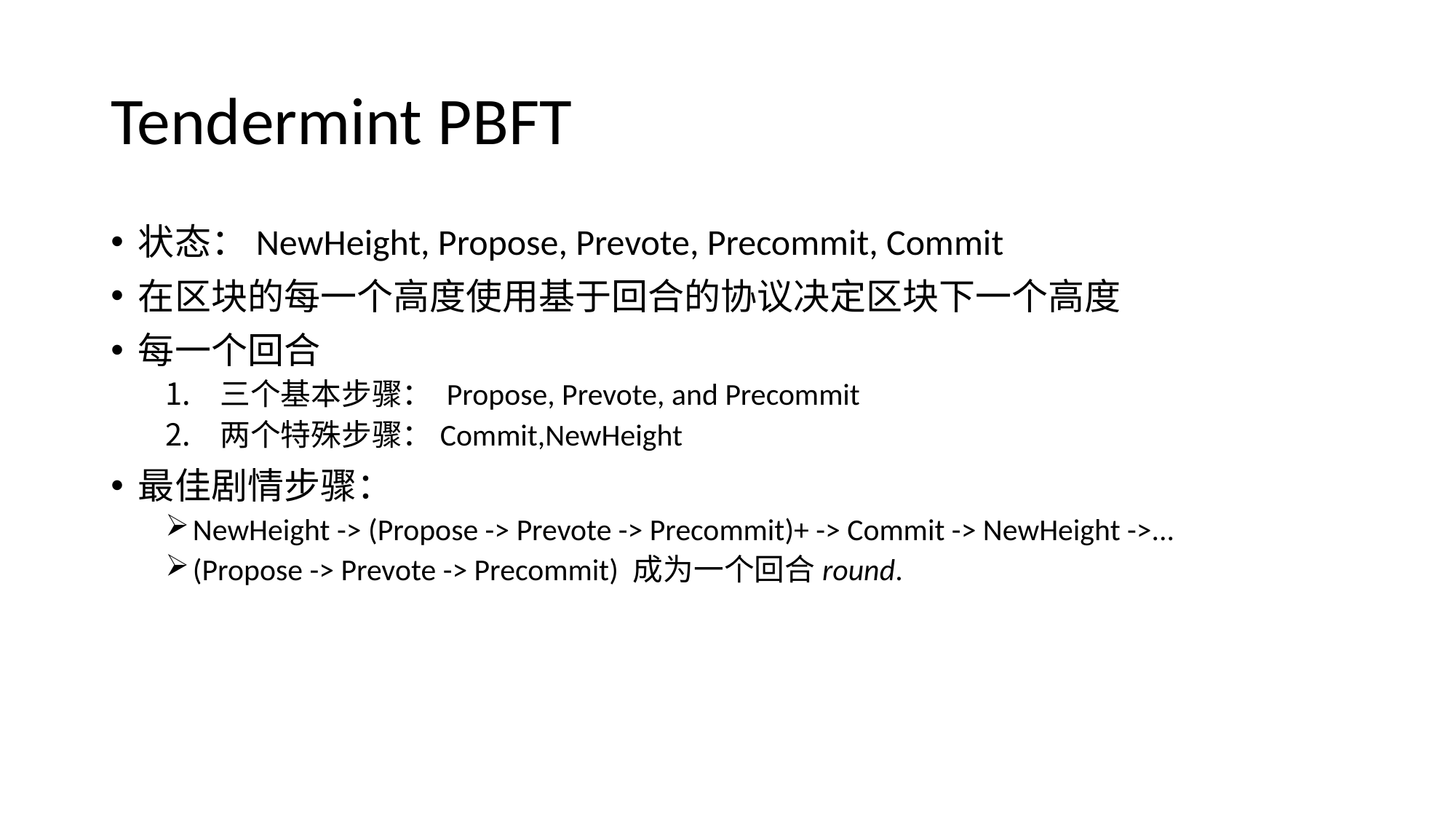

# Tendermint PBFT
状态：NewHeight, Propose, Prevote, Precommit, Commit
在区块的每一个高度使用基于回合的协议决定区块下一个高度
每一个回合
三个基本步骤： Propose, Prevote, and Precommit
两个特殊步骤：Commit,NewHeight
最佳剧情步骤：
NewHeight -> (Propose -> Prevote -> Precommit)+ -> Commit -> NewHeight ->...
(Propose -> Prevote -> Precommit) 成为一个回合round.